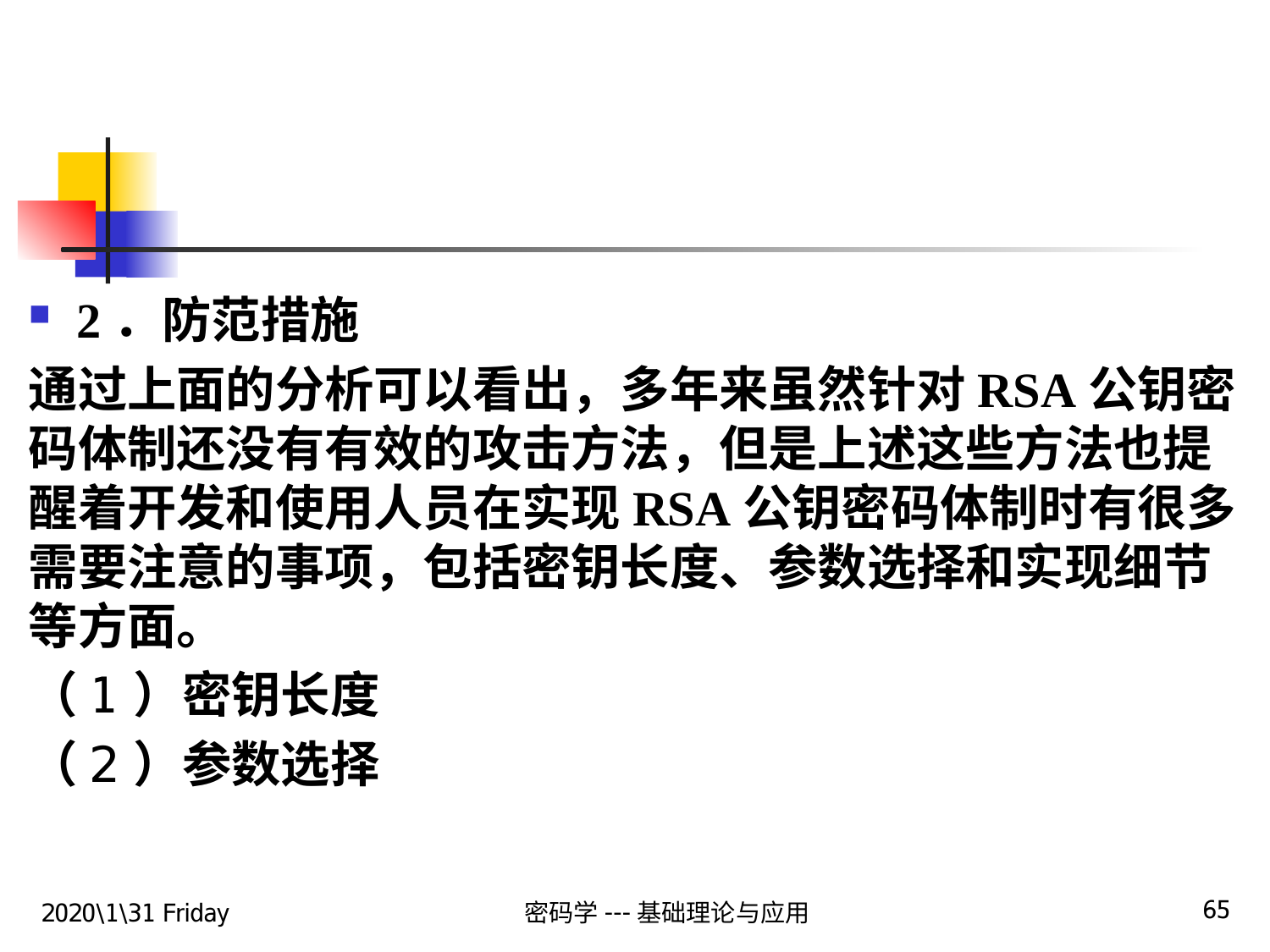

2．防范措施
通过上面的分析可以看出，多年来虽然针对RSA公钥密码体制还没有有效的攻击方法，但是上述这些方法也提醒着开发和使用人员在实现RSA公钥密码体制时有很多需要注意的事项，包括密钥长度、参数选择和实现细节等方面。
（1）密钥长度
（2）参数选择

65
2020\1\31 Friday
密码学---基础理论与应用